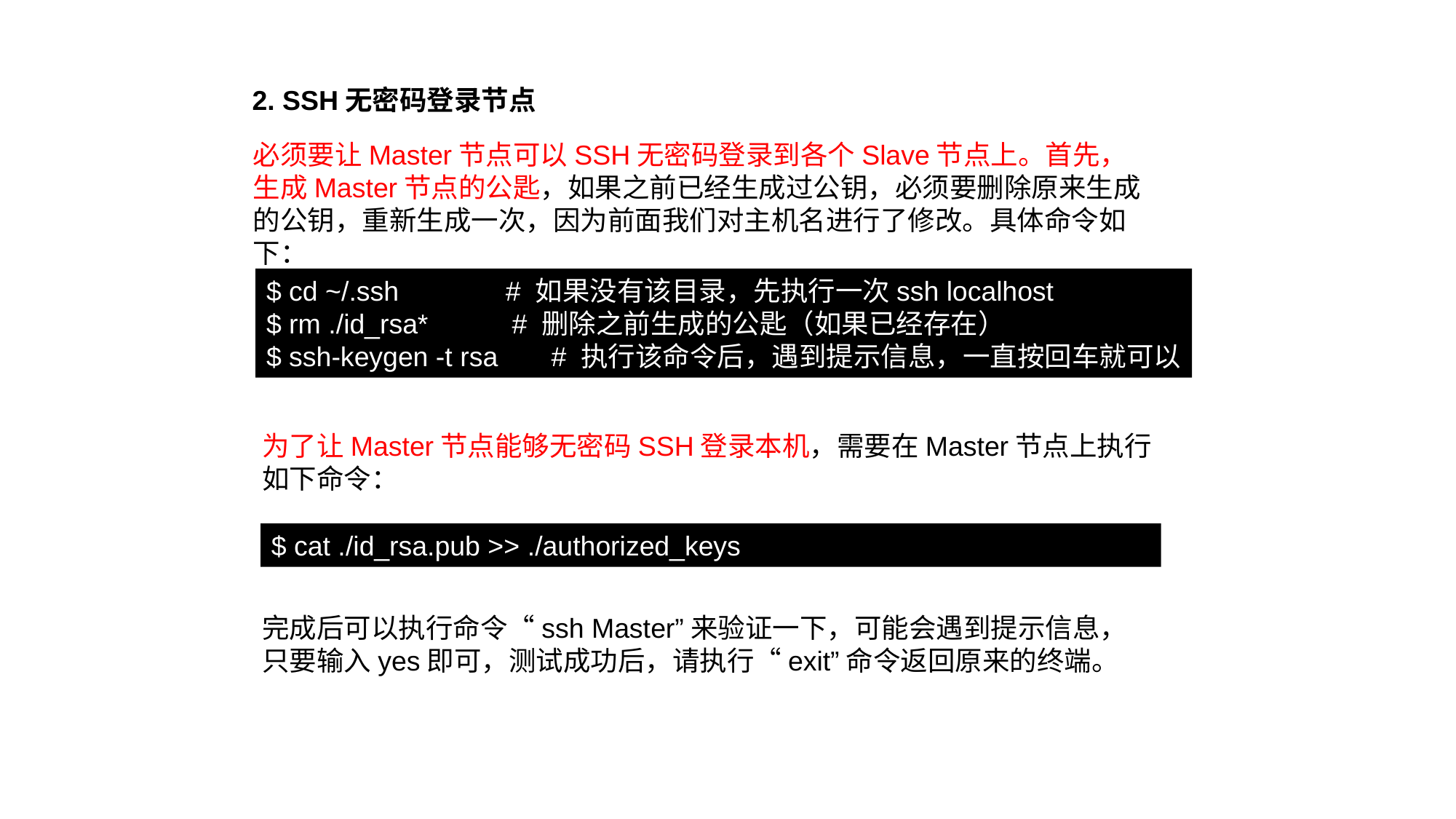

2. SSH无密码登录节点
必须要让Master节点可以SSH无密码登录到各个Slave节点上。首先，生成Master节点的公匙，如果之前已经生成过公钥，必须要删除原来生成的公钥，重新生成一次，因为前面我们对主机名进行了修改。具体命令如下：
$ cd ~/.ssh              # 如果没有该目录，先执行一次ssh localhost
$ rm ./id_rsa*           # 删除之前生成的公匙（如果已经存在）
$ ssh-keygen -t rsa       # 执行该命令后，遇到提示信息，一直按回车就可以
为了让Master节点能够无密码SSH登录本机，需要在Master节点上执行如下命令：
$ cat ./id_rsa.pub >> ./authorized_keys
完成后可以执行命令“ssh Master”来验证一下，可能会遇到提示信息，只要输入yes即可，测试成功后，请执行“exit”命令返回原来的终端。